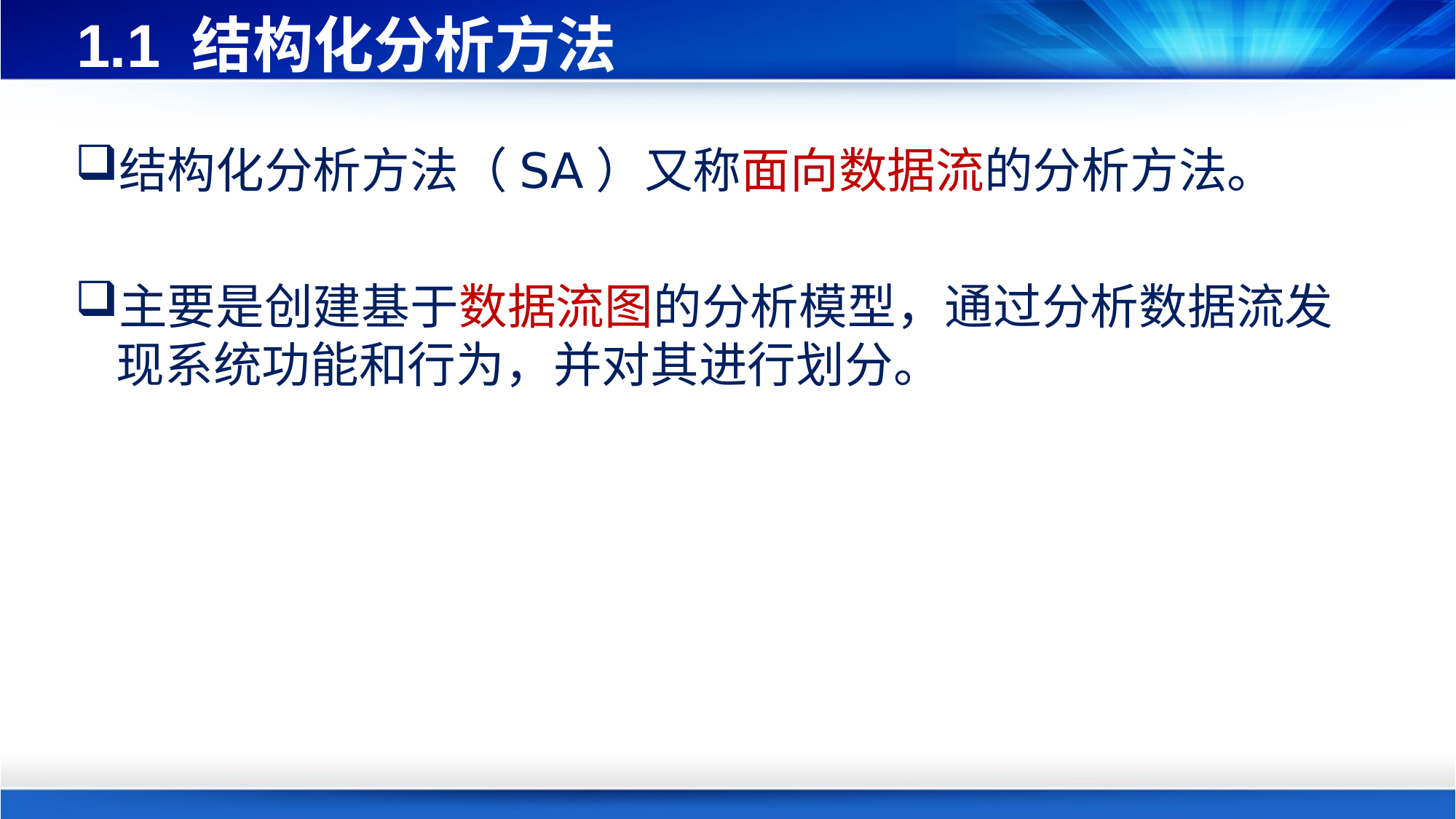

# 1.1 结构化分析方法
结构化分析方法（SA）又称面向数据流的分析方法。

主要是创建基于数据流图的分析模型，通过分析数据流发现系统功能和行为，并对其进行划分。